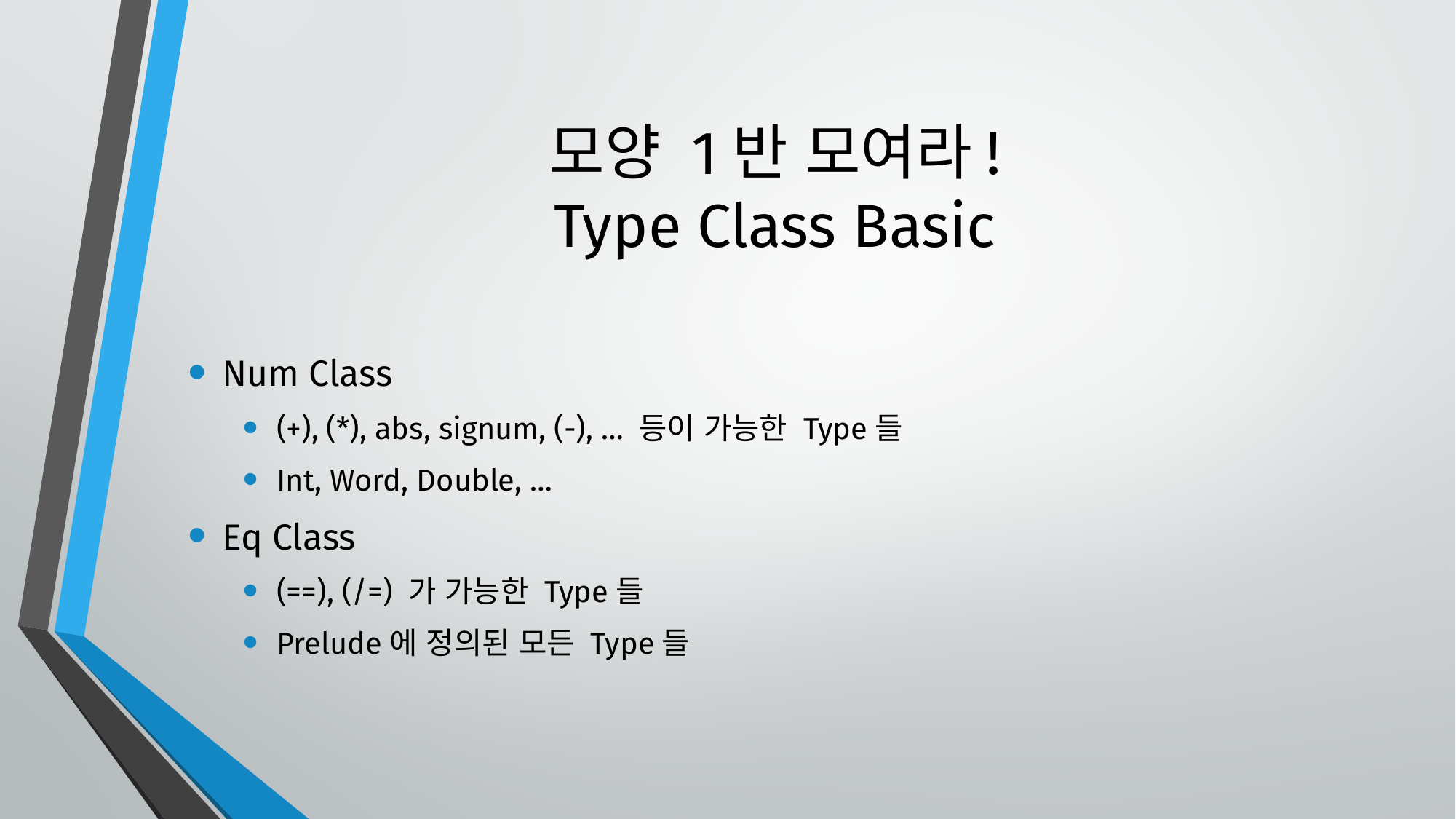

# 모양 1반 모여라! Type Class Basic
Num Class
(+), (*), abs, signum, (-), … 등이 가능한 Type들
Int, Word, Double, …
Eq Class
(==), (/=) 가 가능한 Type들
Prelude에 정의된 모든 Type들